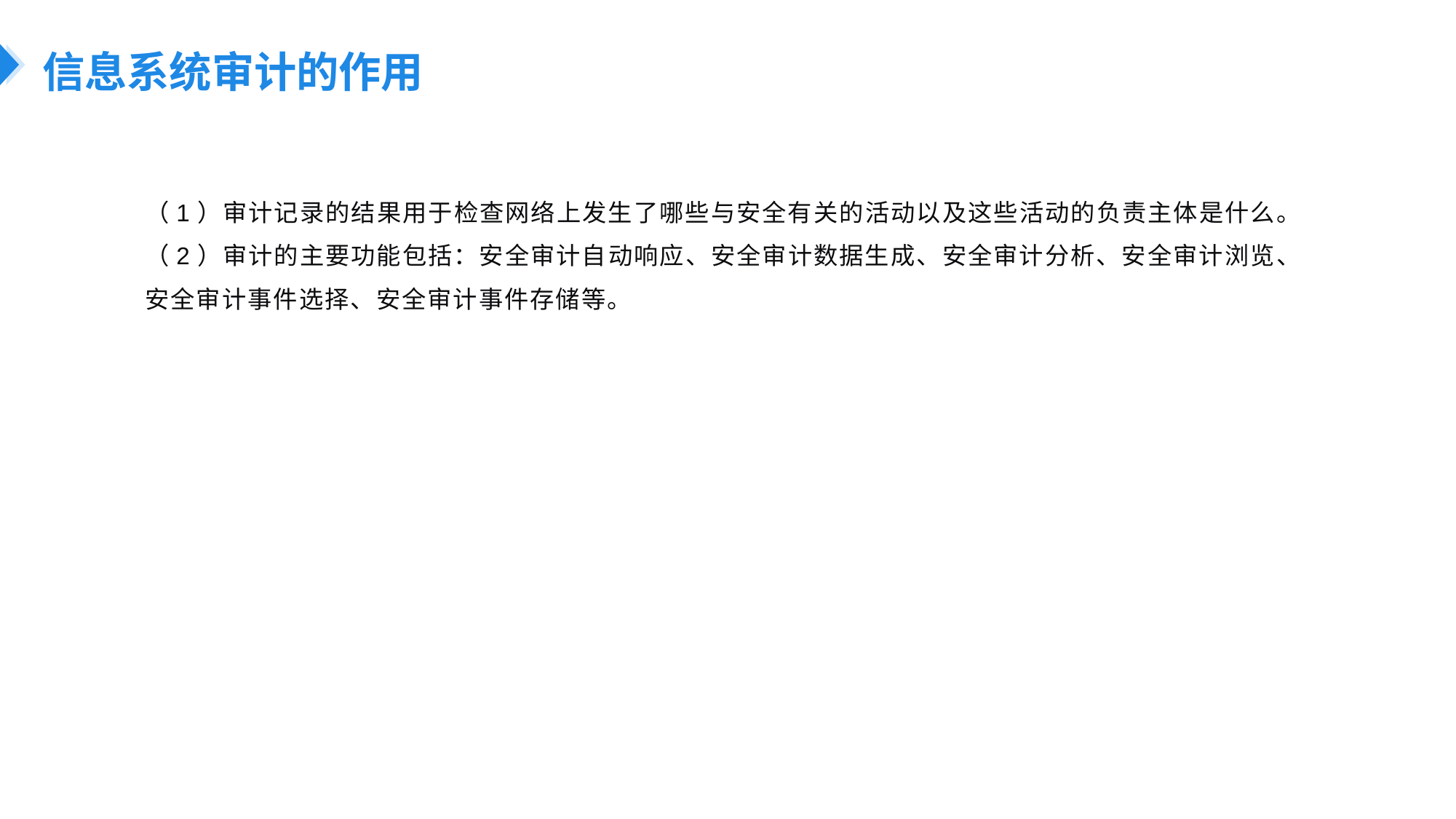

# 信息系统审计的作用
（1）审计记录的结果用于检查网络上发生了哪些与安全有关的活动以及这些活动的负责主体是什么。
（2）审计的主要功能包括：安全审计自动响应、安全审计数据生成、安全审计分析、安全审计浏览、安全审计事件选择、安全审计事件存储等。